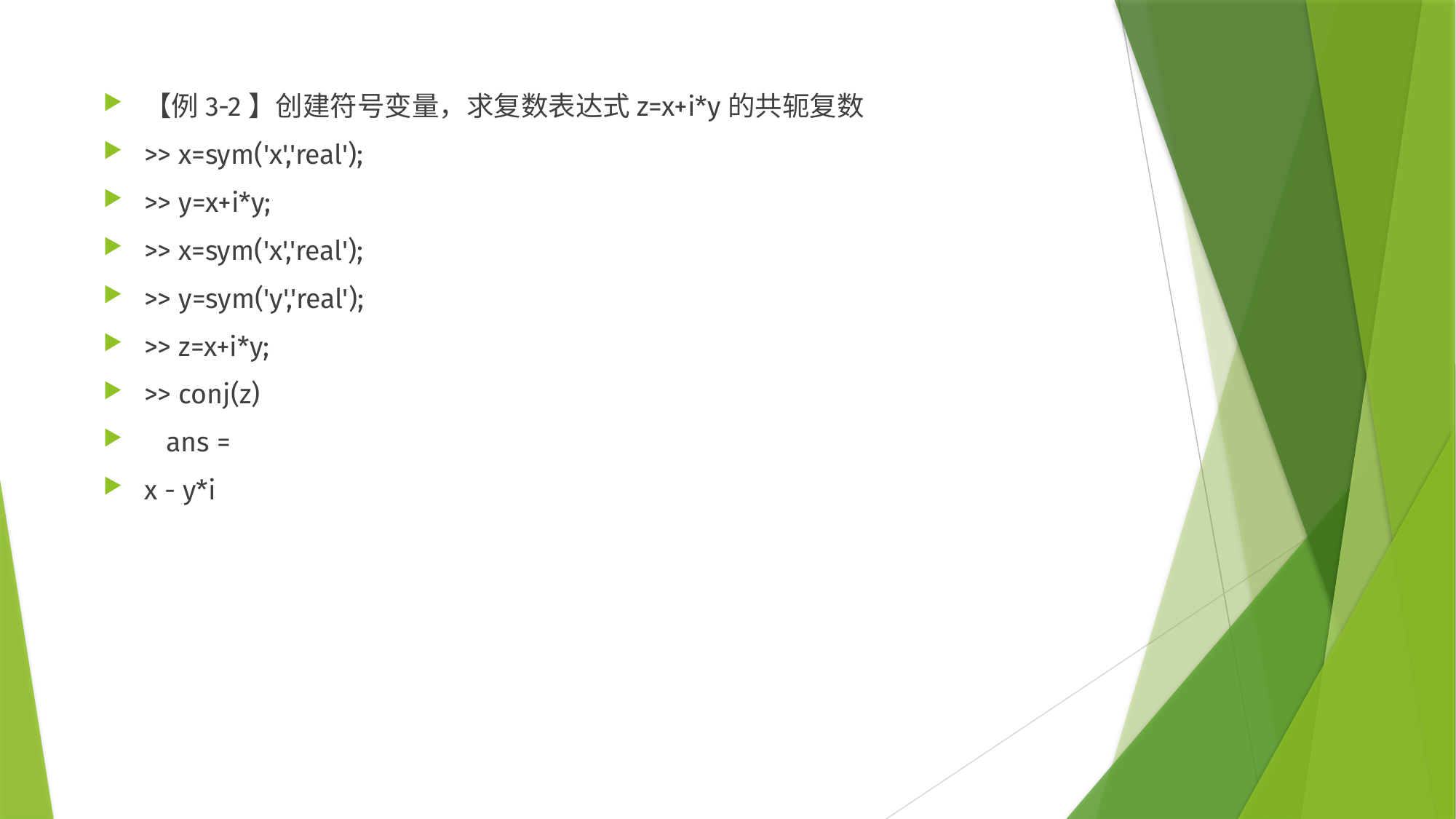

【例3-2】创建符号变量，求复数表达式z=x+i*y的共轭复数
>> x=sym('x','real');
>> y=x+i*y;
>> x=sym('x','real');
>> y=sym('y','real');
>> z=x+i*y;
>> conj(z)
   ans =
x - y*i